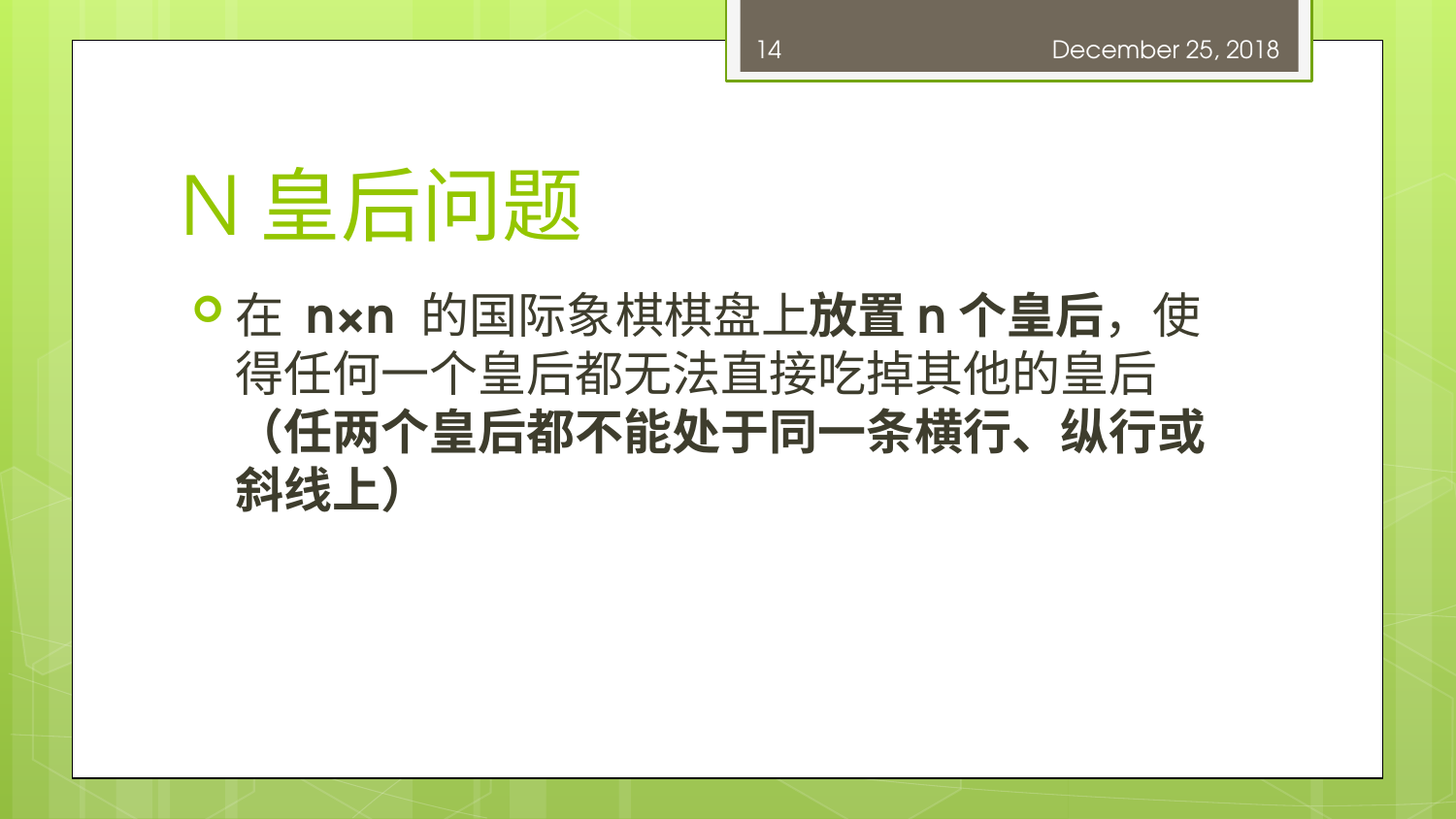

14
December 25, 2018
# N皇后问题
在 n×n 的国际象棋棋盘上放置n个皇后，使得任何一个皇后都无法直接吃掉其他的皇后（任两个皇后都不能处于同一条横行、纵行或斜线上）